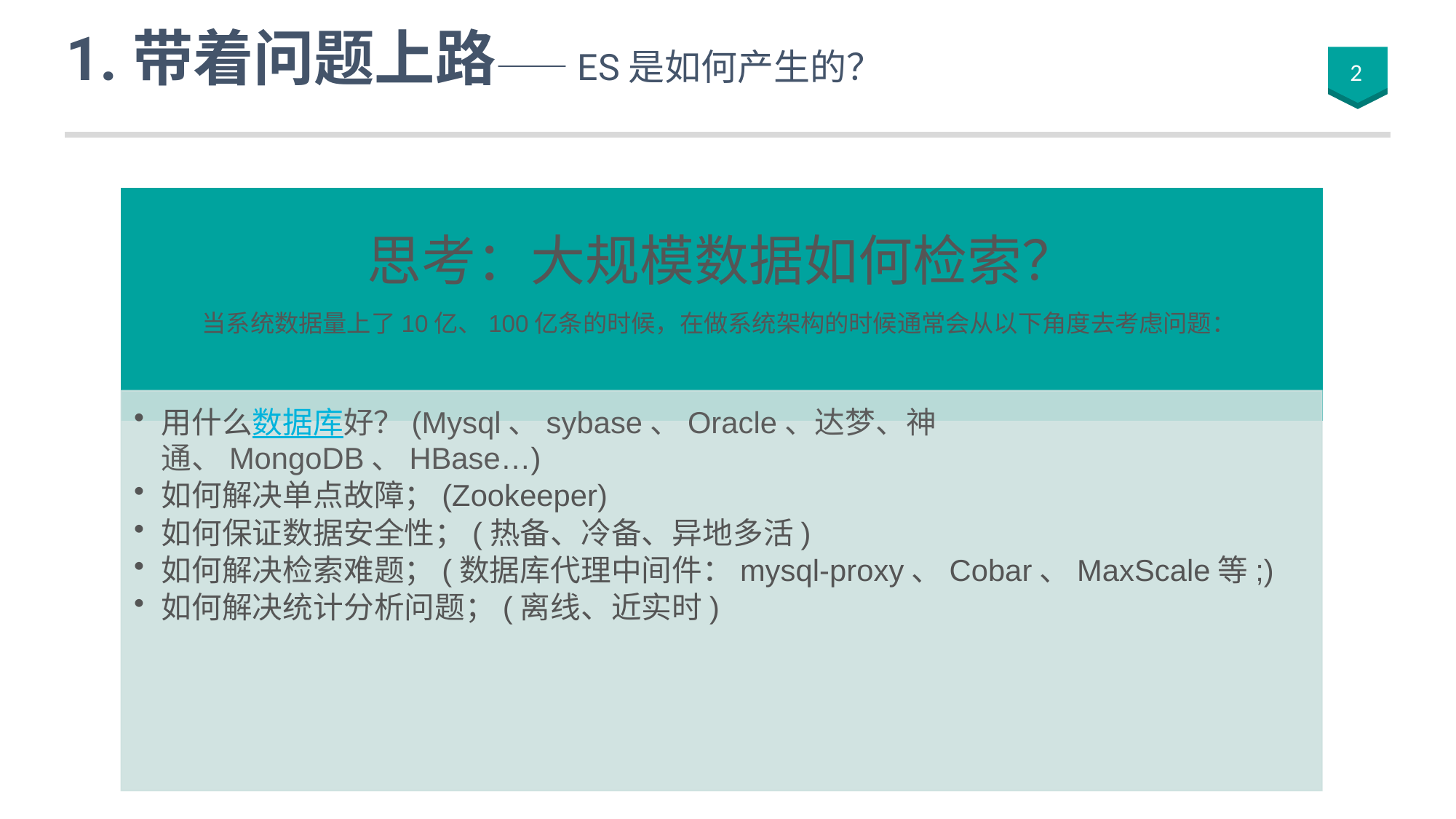

# 1.带着问题上路——ES是如何产生的？
2
思考：大规模数据如何检索？
当系统数据量上了10亿、100亿条的时候，在做系统架构的时候通常会从以下角度去考虑问题：
用什么数据库好？(Mysql、sybase、Oracle、达梦、神通、MongoDB、HBase…)
如何解决单点故障；(Zookeeper)
如何保证数据安全性；(热备、冷备、异地多活)
如何解决检索难题；(数据库代理中间件：mysql-proxy、Cobar、MaxScale等;)
如何解决统计分析问题；(离线、近实时)